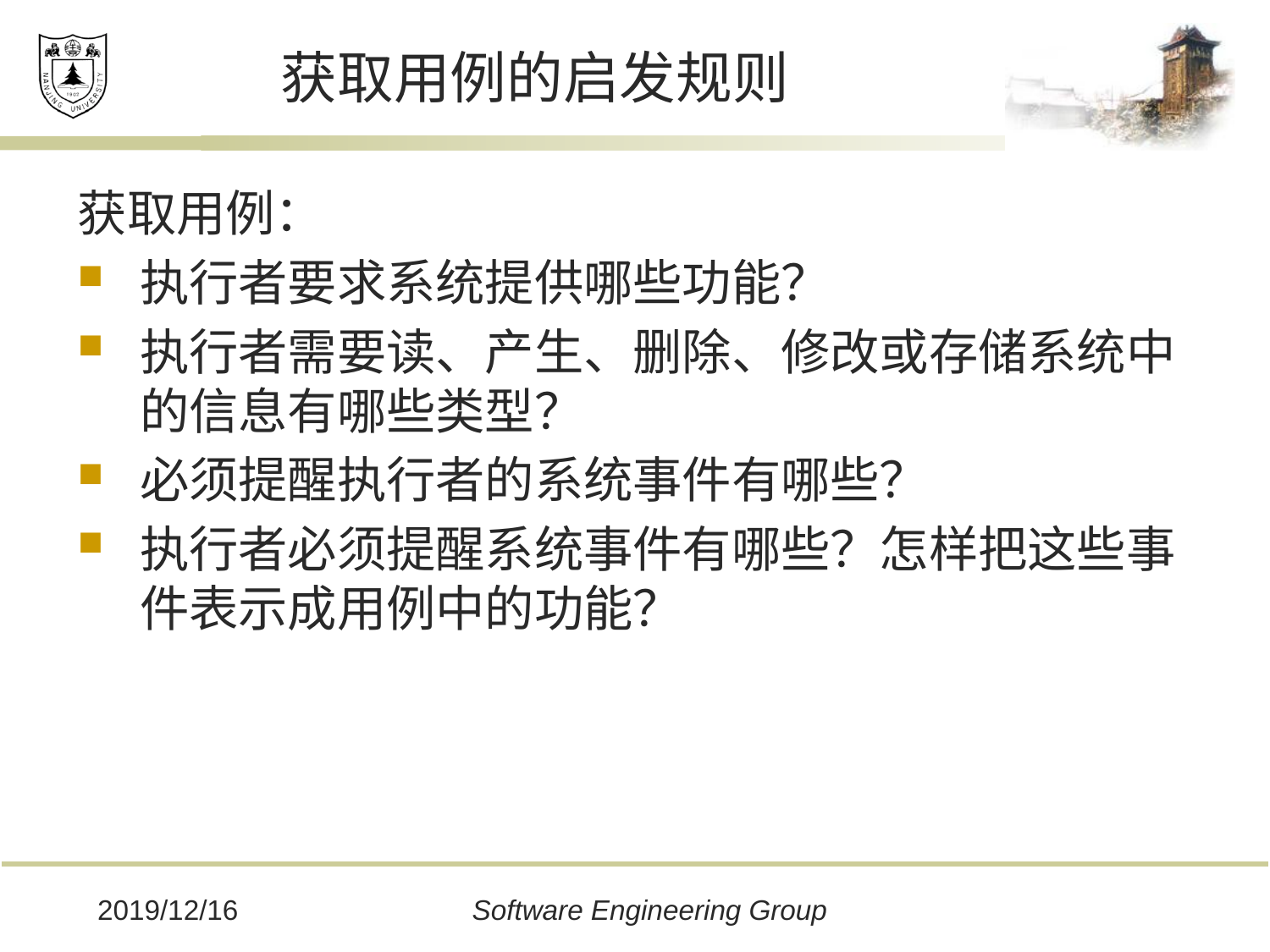

# 获取用例的启发规则
获取用例：
执行者要求系统提供哪些功能？
执行者需要读、产生、删除、修改或存储系统中的信息有哪些类型？
必须提醒执行者的系统事件有哪些？
执行者必须提醒系统事件有哪些？怎样把这些事件表示成用例中的功能？
2019/12/16
Software Engineering Group